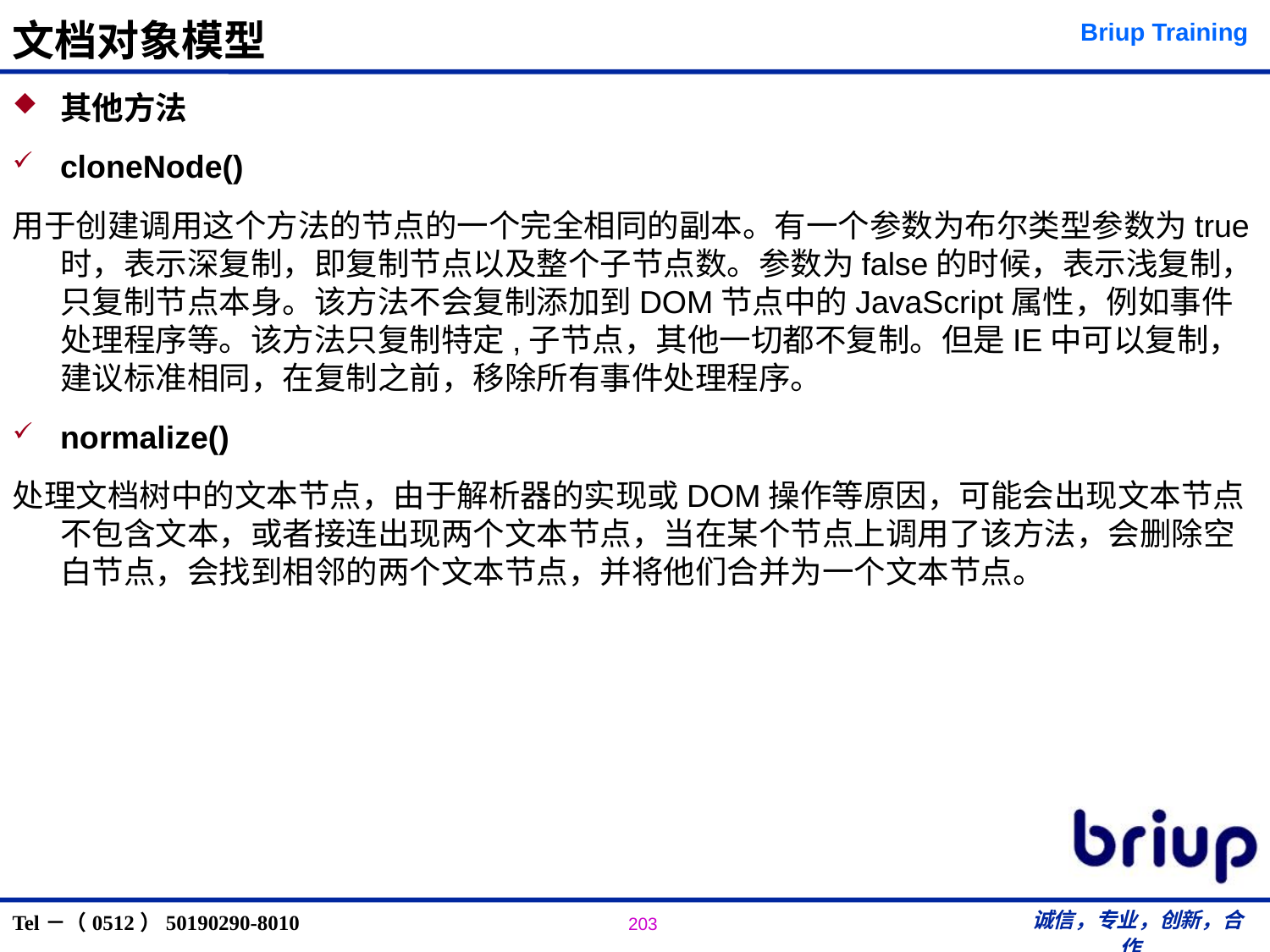

# 文档对象模型
其他方法
cloneNode()
用于创建调用这个方法的节点的一个完全相同的副本。有一个参数为布尔类型参数为true时，表示深复制，即复制节点以及整个子节点数。参数为false的时候，表示浅复制，只复制节点本身。该方法不会复制添加到DOM节点中的JavaScript属性，例如事件处理程序等。该方法只复制特定,子节点，其他一切都不复制。但是IE中可以复制，建议标准相同，在复制之前，移除所有事件处理程序。
normalize()
处理文档树中的文本节点，由于解析器的实现或DOM操作等原因，可能会出现文本节点不包含文本，或者接连出现两个文本节点，当在某个节点上调用了该方法，会删除空白节点，会找到相邻的两个文本节点，并将他们合并为一个文本节点。